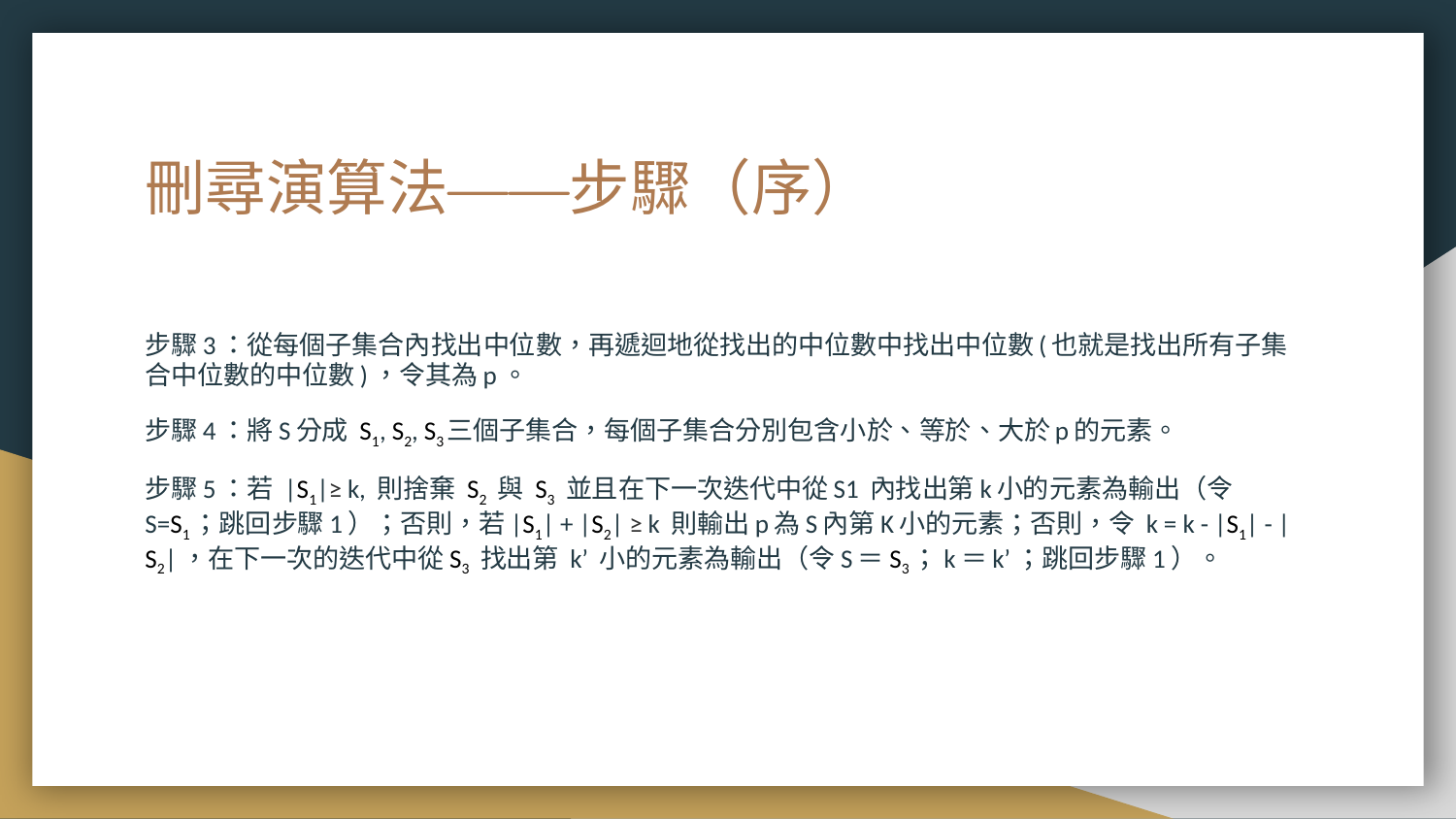

# 刪尋演算法——步驟（序）
步驟3：從每個子集合內找出中位數，再遞迴地從找出的中位數中找出中位數(也就是找出所有子集合中位數的中位數)，令其為p。
步驟4：將S分成 S1, S2, S3三個子集合，每個子集合分別包含小於、等於、大於p的元素。
步驟5：若 |S1|≥ k, 則捨棄 S2 與 S3 並且在下一次迭代中從S1 內找出第k小的元素為輸出（令S=S1；跳回步驟1）；否則，若|S1| + |S2| ≥ k 則輸出p為S內第K小的元素；否則，令 k = k - |S1| - |S2|，在下一次的迭代中從S3 找出第 k’ 小的元素為輸出（令S＝S3；k＝k’；跳回步驟1）。